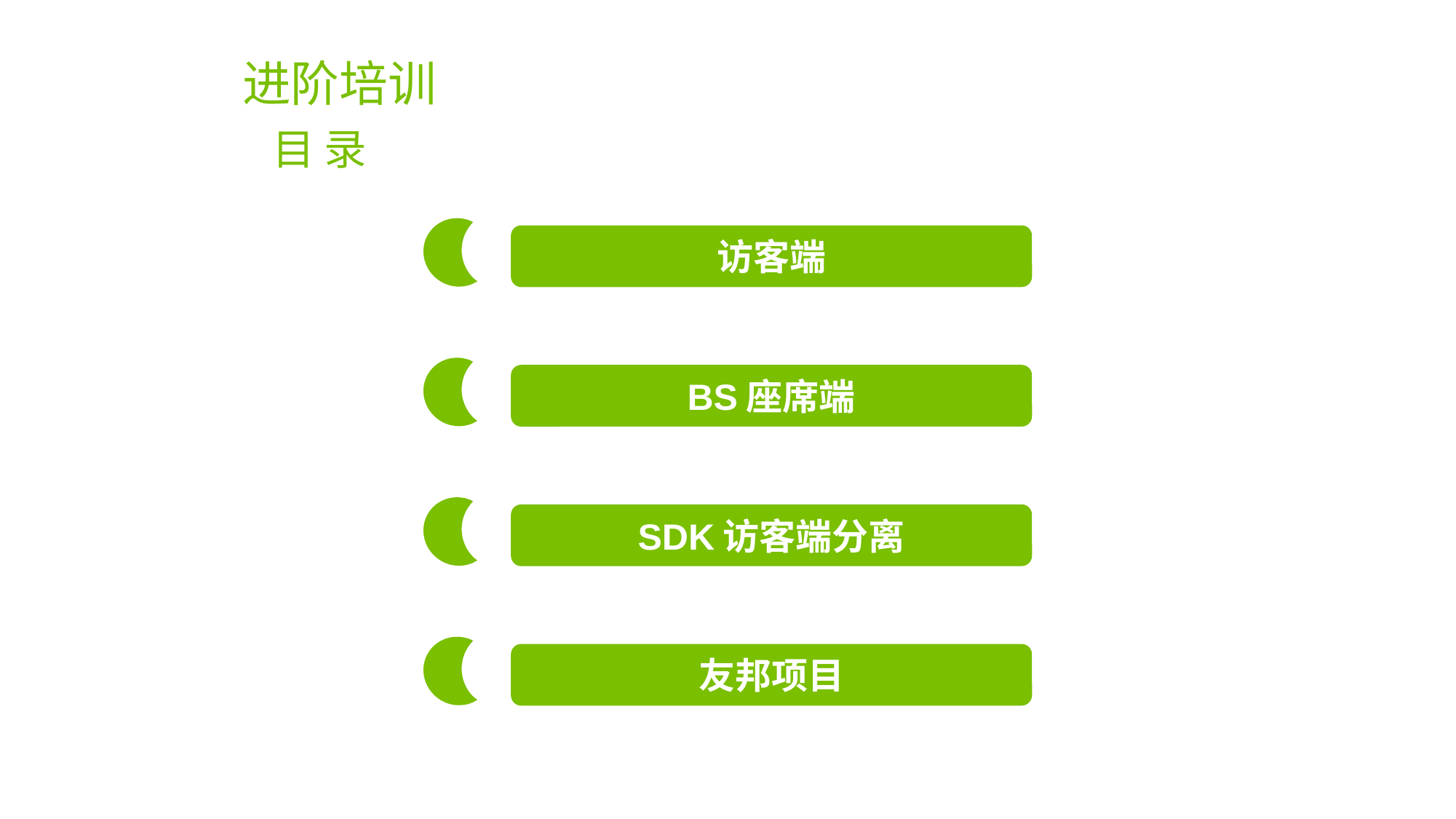

进阶培训
目 录

访客端

BS座席端

SDK访客端分离

友邦项目